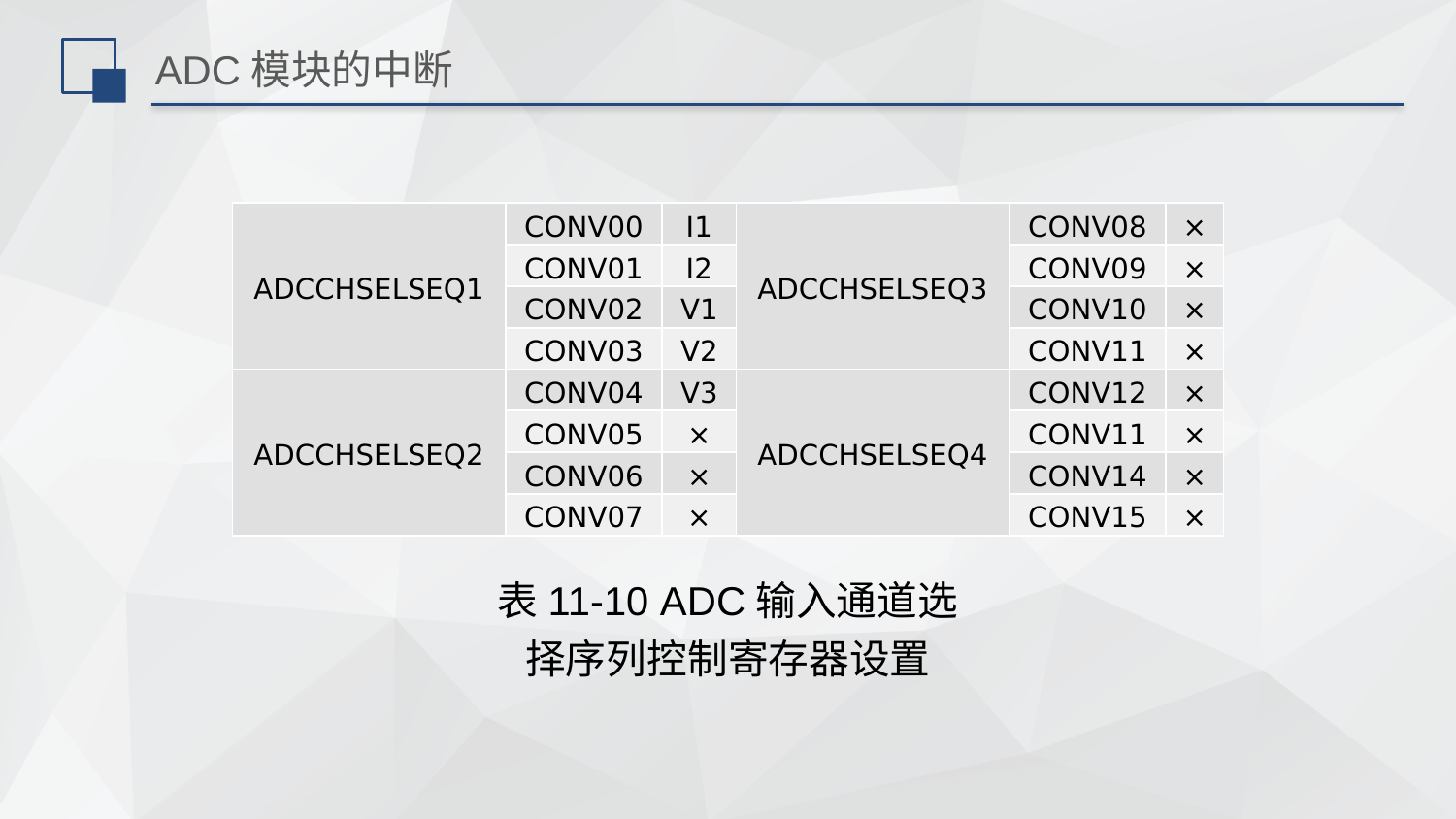

# ADC模块的中断
| ADCCHSELSEQ1 | CONV00 | I1 | ADCCHSELSEQ3 | CONV08 | × |
| --- | --- | --- | --- | --- | --- |
|  | CONV01 | I2 |  | CONV09 | × |
|  | CONV02 | V1 |  | CONV10 | × |
|  | CONV03 | V2 |  | CONV11 | × |
| ADCCHSELSEQ2 | CONV04 | V3 | ADCCHSELSEQ4 | CONV12 | × |
|  | CONV05 | × |  | CONV11 | × |
|  | CONV06 | × |  | CONV14 | × |
|  | CONV07 | × |  | CONV15 | × |
表11-10 ADC输入通道选择序列控制寄存器设置